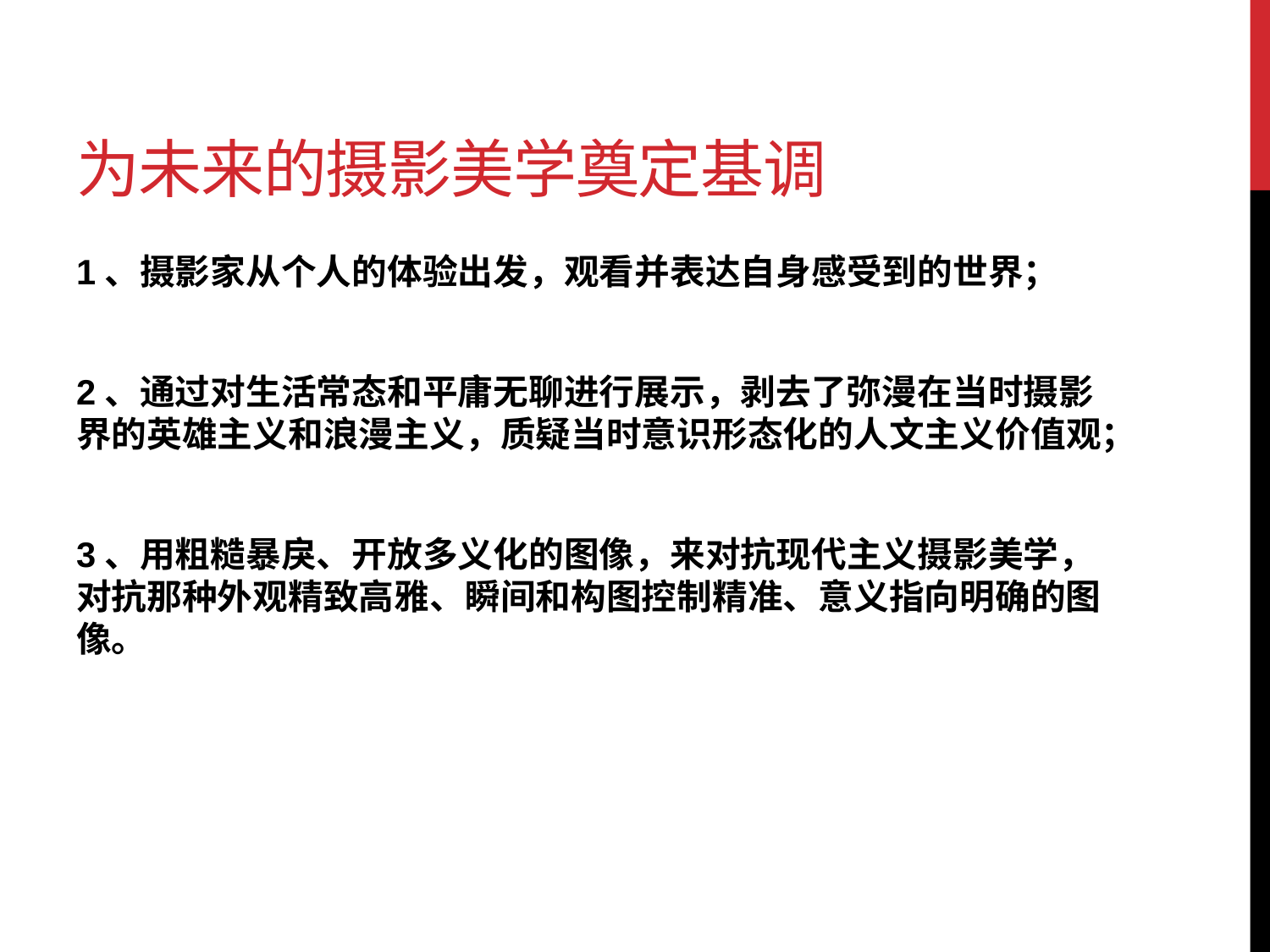

# 为未来的摄影美学奠定基调
1、摄影家从个人的体验出发，观看并表达自身感受到的世界；

2、通过对生活常态和平庸无聊进行展示，剥去了弥漫在当时摄影界的英雄主义和浪漫主义，质疑当时意识形态化的人文主义价值观；

3、用粗糙暴戾、开放多义化的图像，来对抗现代主义摄影美学，对抗那种外观精致高雅、瞬间和构图控制精准、意义指向明确的图像。